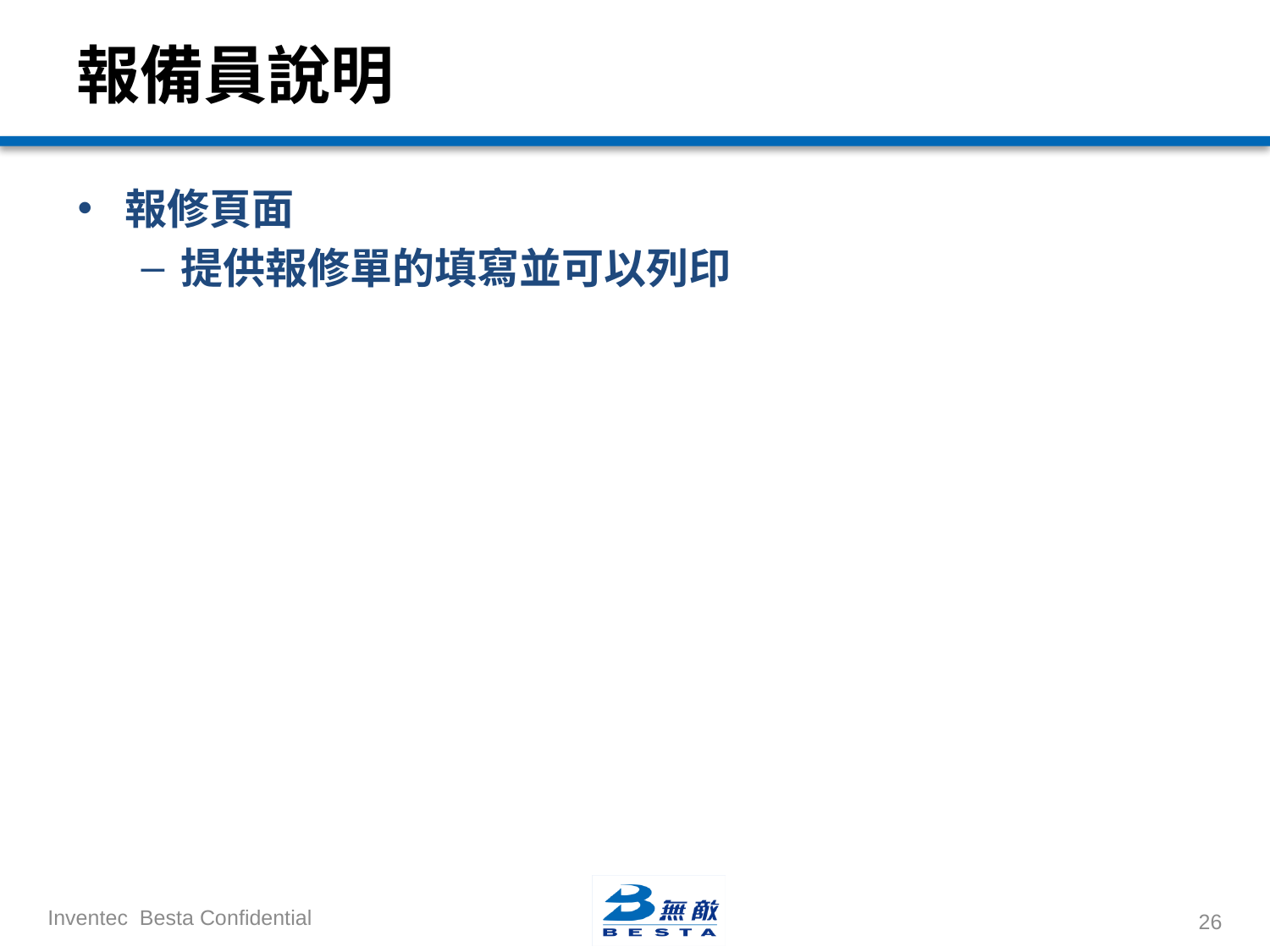

# 報備員說明
報修頁面
提供報修單的填寫並可以列印
Inventec  Besta Confidential